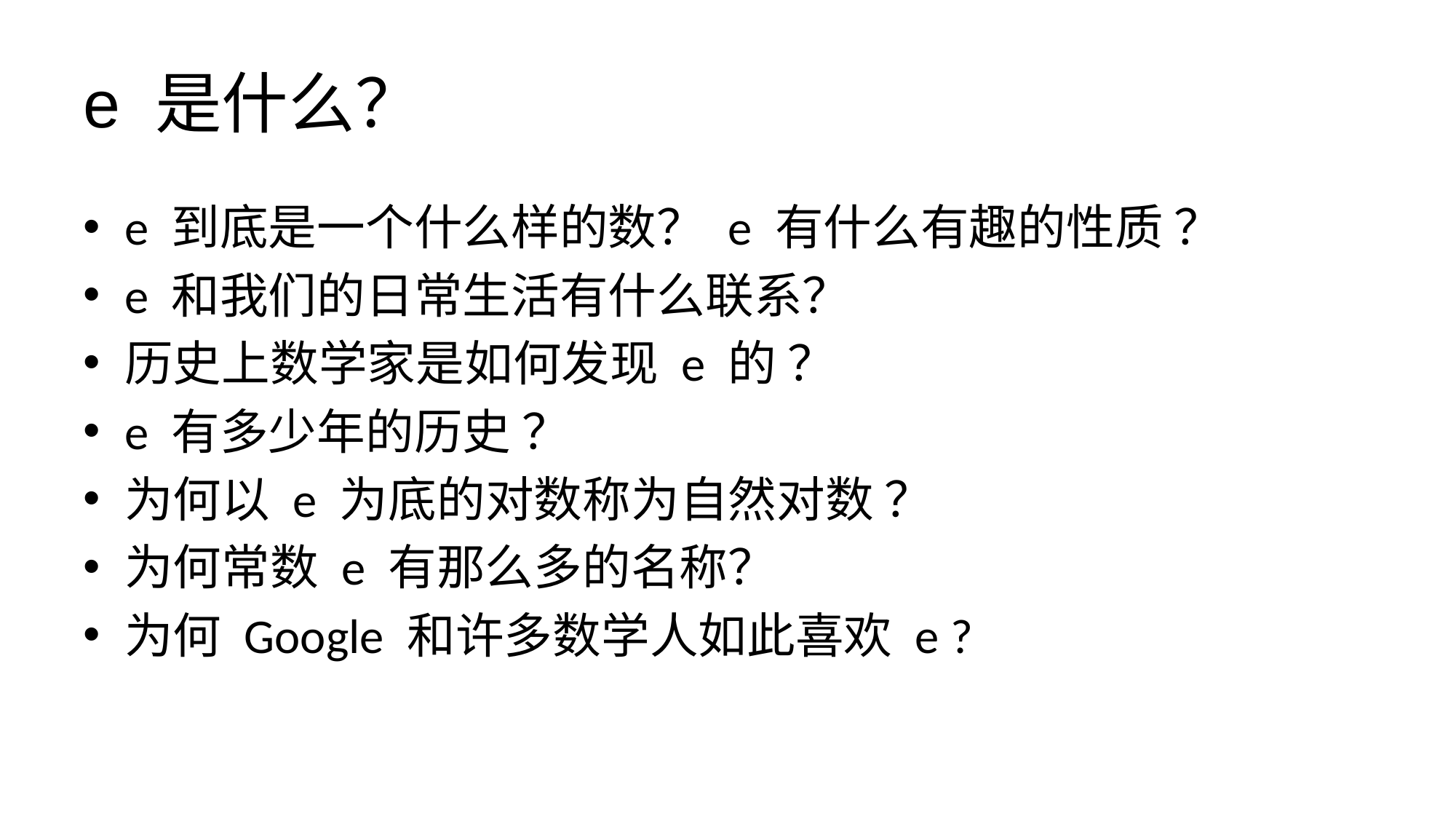

# e 是什么？
e 到底是一个什么样的数？ e 有什么有趣的性质 ？
e 和我们的日常生活有什么联系？
历史上数学家是如何发现 e 的 ？
e 有多少年的历史 ？
为何以 e 为底的对数称为自然对数 ？
为何常数 e 有那么多的名称？
为何 Google 和许多数学人如此喜欢 e ?